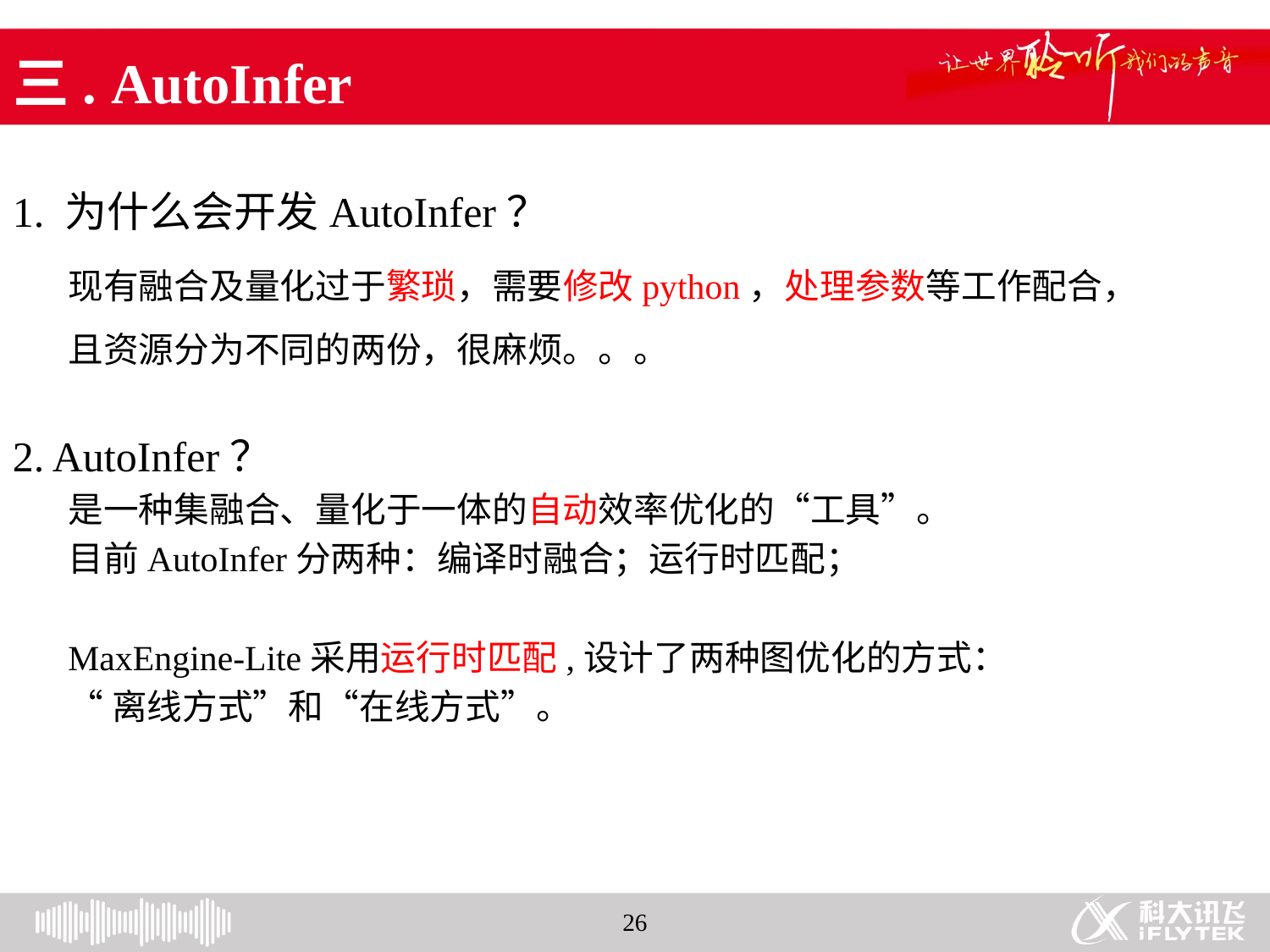

# 三. AutoInfer
1. 为什么会开发AutoInfer？
现有融合及量化过于繁琐，需要修改python，处理参数等工作配合，且资源分为不同的两份，很麻烦。。。
2. AutoInfer？
是一种集融合、量化于一体的自动效率优化的“工具”。
目前AutoInfer分两种：编译时融合；运行时匹配；

MaxEngine-Lite采用运行时匹配,设计了两种图优化的方式：
“离线方式”和“在线方式”。

26